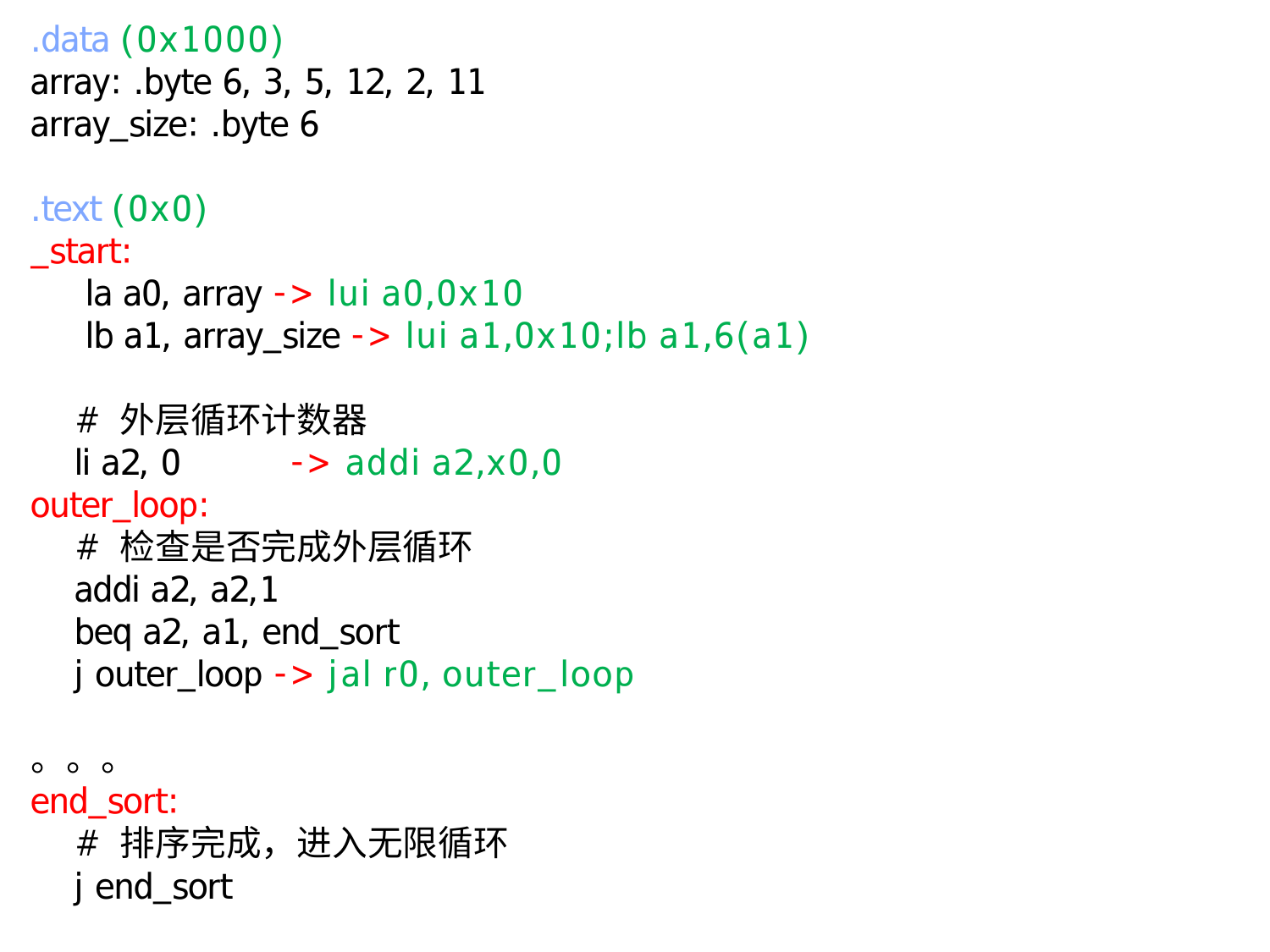

.data (0x1000)
array: .byte 6, 3, 5, 12, 2, 11
array_size: .byte 6

.text (0x0)
_start:
     la a0, array -> lui a0,0x10
     lb a1, array_size -> lui a1,0x10;lb a1,6(a1)

    # 外层循环计数器
    li a2, 0          -> addi a2,x0,0
outer_loop:
    # 检查是否完成外层循环
    addi a2, a2,1
    beq a2, a1, end_sort
    j outer_loop -> jal r0, outer_loop

。。。
end_sort:
    # 排序完成，进入无限循环
    j end_sort